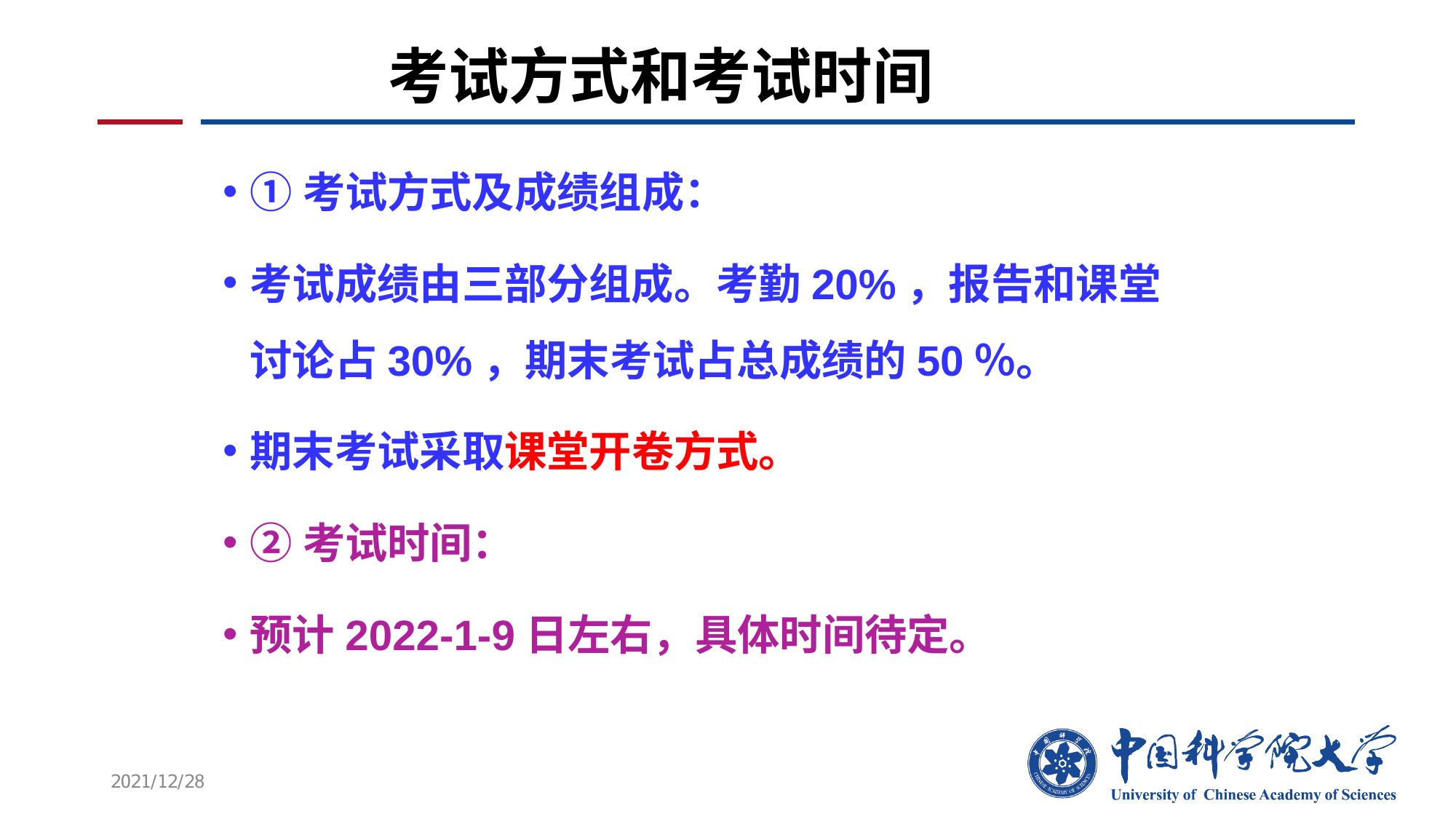

# 考试方式和考试时间
①考试方式及成绩组成：
考试成绩由三部分组成。考勤20%，报告和课堂讨论占30%，期末考试占总成绩的50％。
期末考试采取课堂开卷方式。
②考试时间：
预计2022-1-9日左右，具体时间待定。
2021/12/28